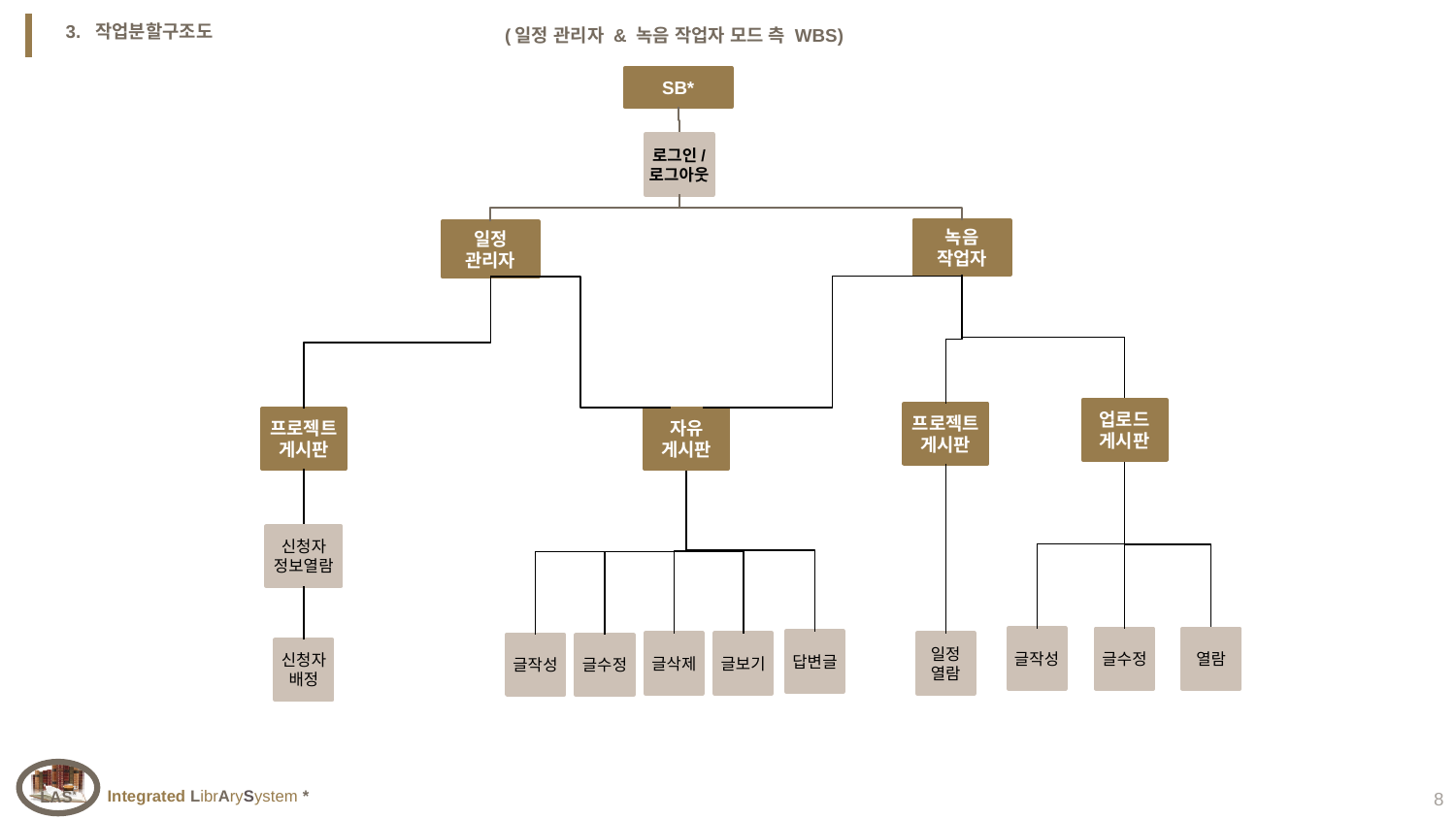

3.  작업분할구조도
(일정 관리자 & 녹음 작업자 모드 측 WBS)
SB*
로그인/
로그아웃
녹음
작업자
일정
관리자
업로드
게시판
프로젝트게시판
프로젝트게시판
자유
게시판
신청자
정보열람
글작성
글수정
열람
답변글
글삭제
글보기
일정
열람
글작성
글수정
신청자
배정
8